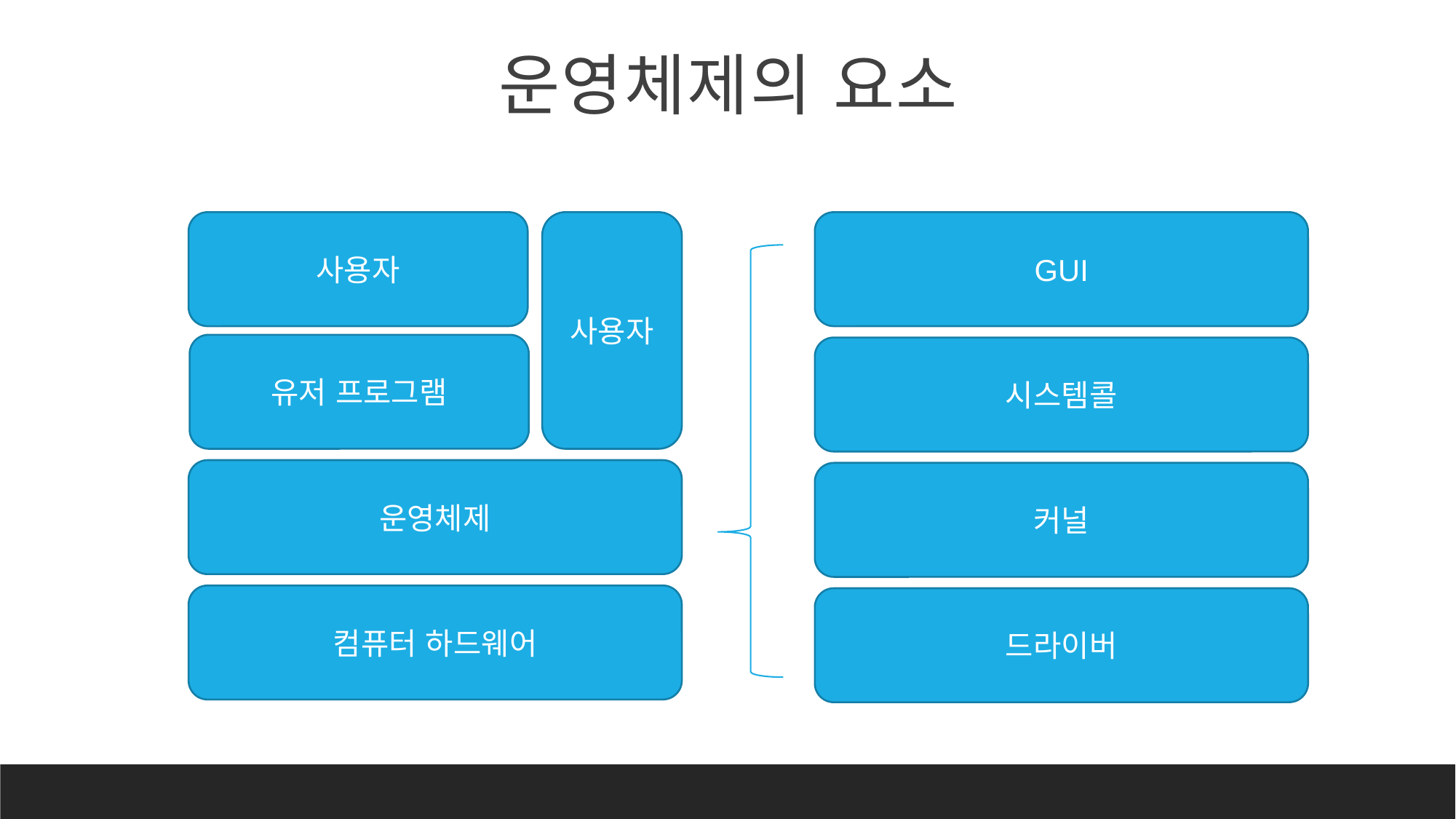

운영체제의 요소
사용자
사용자
유저 프로그램
운영체제
컴퓨터 하드웨어
GUI
시스템콜
커널
드라이버